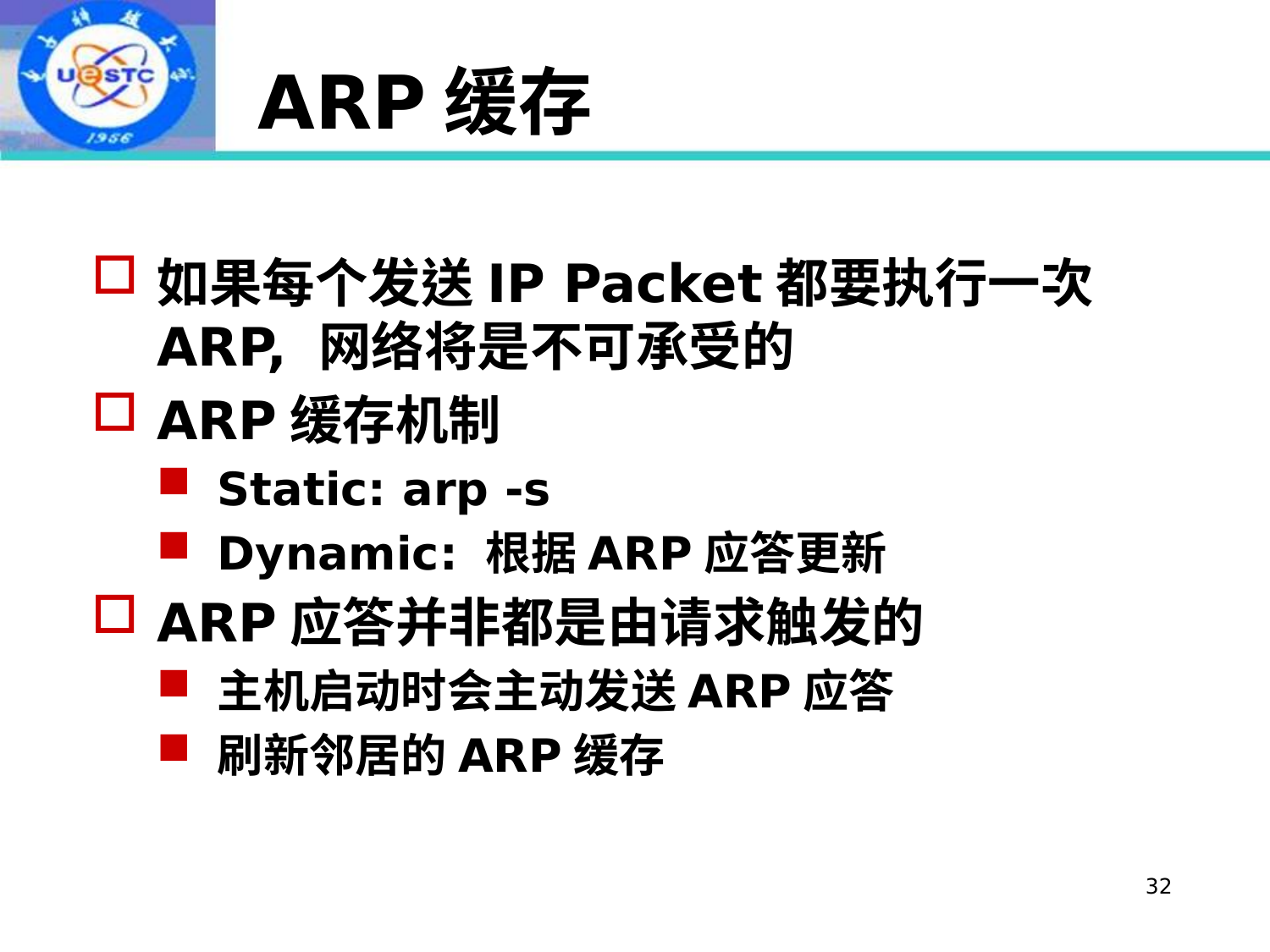

# ARP缓存
如果每个发送IP Packet都要执行一次 ARP, 网络将是不可承受的
ARP缓存机制
Static: arp -s
Dynamic: 根据ARP应答更新
ARP应答并非都是由请求触发的
主机启动时会主动发送ARP应答
刷新邻居的ARP缓存
32